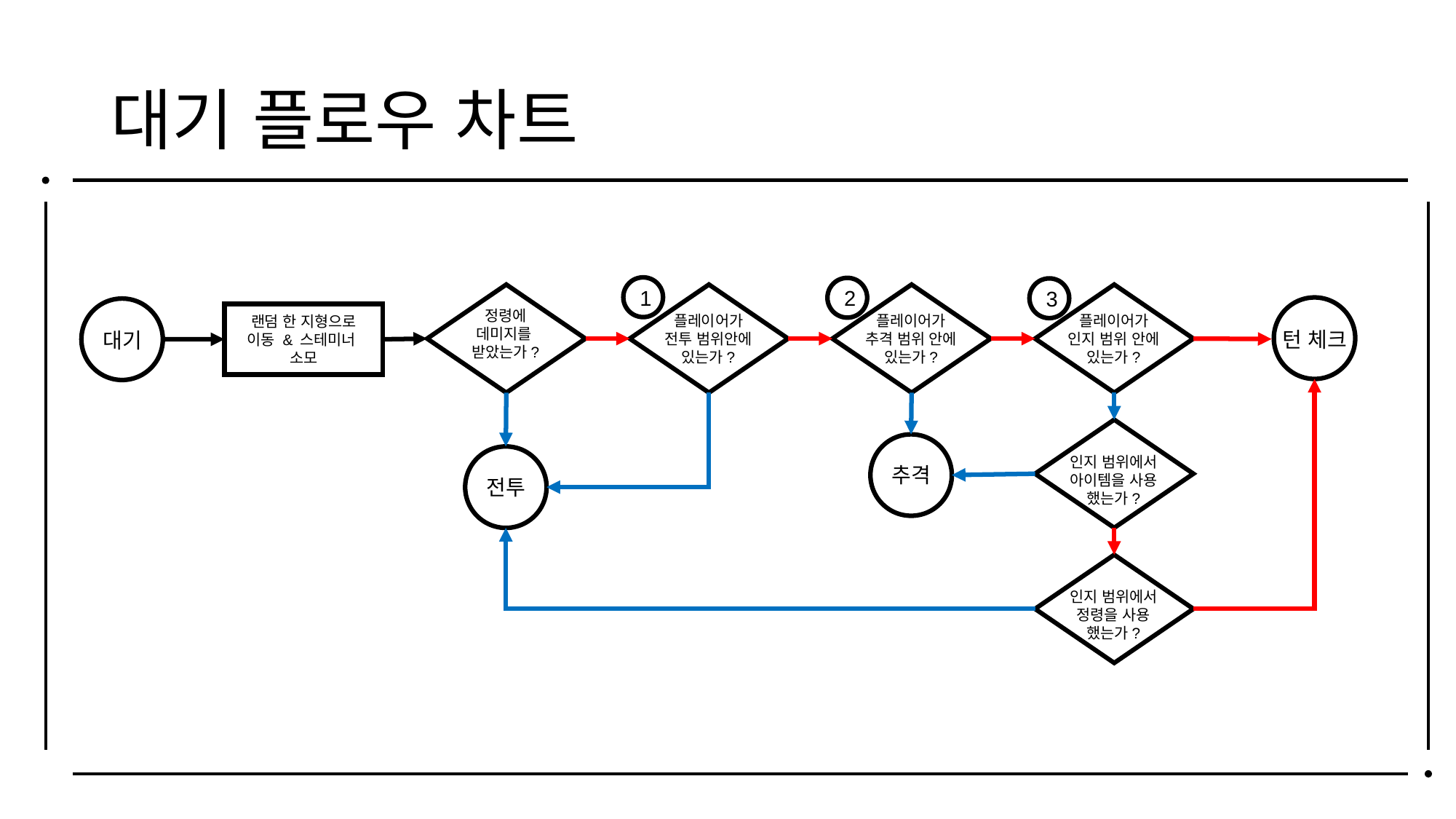

# 대기 플로우 차트
1
2
3

정령에
데미지를
받았는가?
랜덤 한 지형으로
이동 & 스테미너
소모
플레이어가
전투 범위안에
있는가?
플레이어가
추격 범위 안에
있는가?
플레이어가
인지 범위 안에
있는가?
턴 체크
대기

인지 범위에서
아이템을 사용
했는가?
추격
전투

인지 범위에서
정령을 사용
했는가?
대기 -> 이동 가능 지역으로 이동 -> 발견 여부? -> 추격 상태로 이동